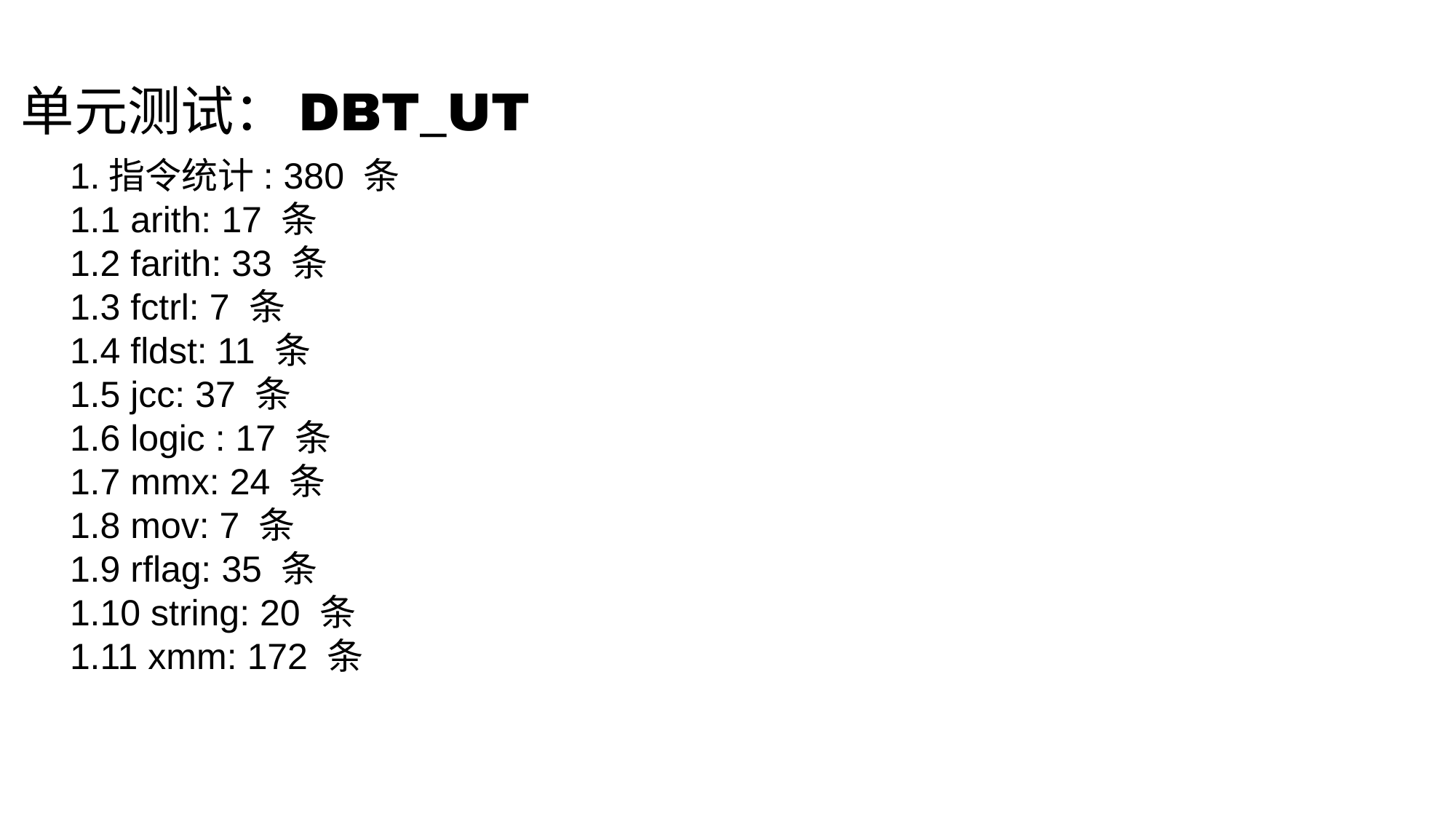

单元测试：DBT_UT
1.指令统计: 380 条
1.1 arith: 17 条
1.2 farith: 33 条
1.3 fctrl: 7 条
1.4 fldst: 11 条
1.5 jcc: 37 条
1.6 logic : 17 条
1.7 mmx: 24 条
1.8 mov: 7 条
1.9 rflag: 35 条
1.10 string: 20 条
1.11 xmm: 172 条